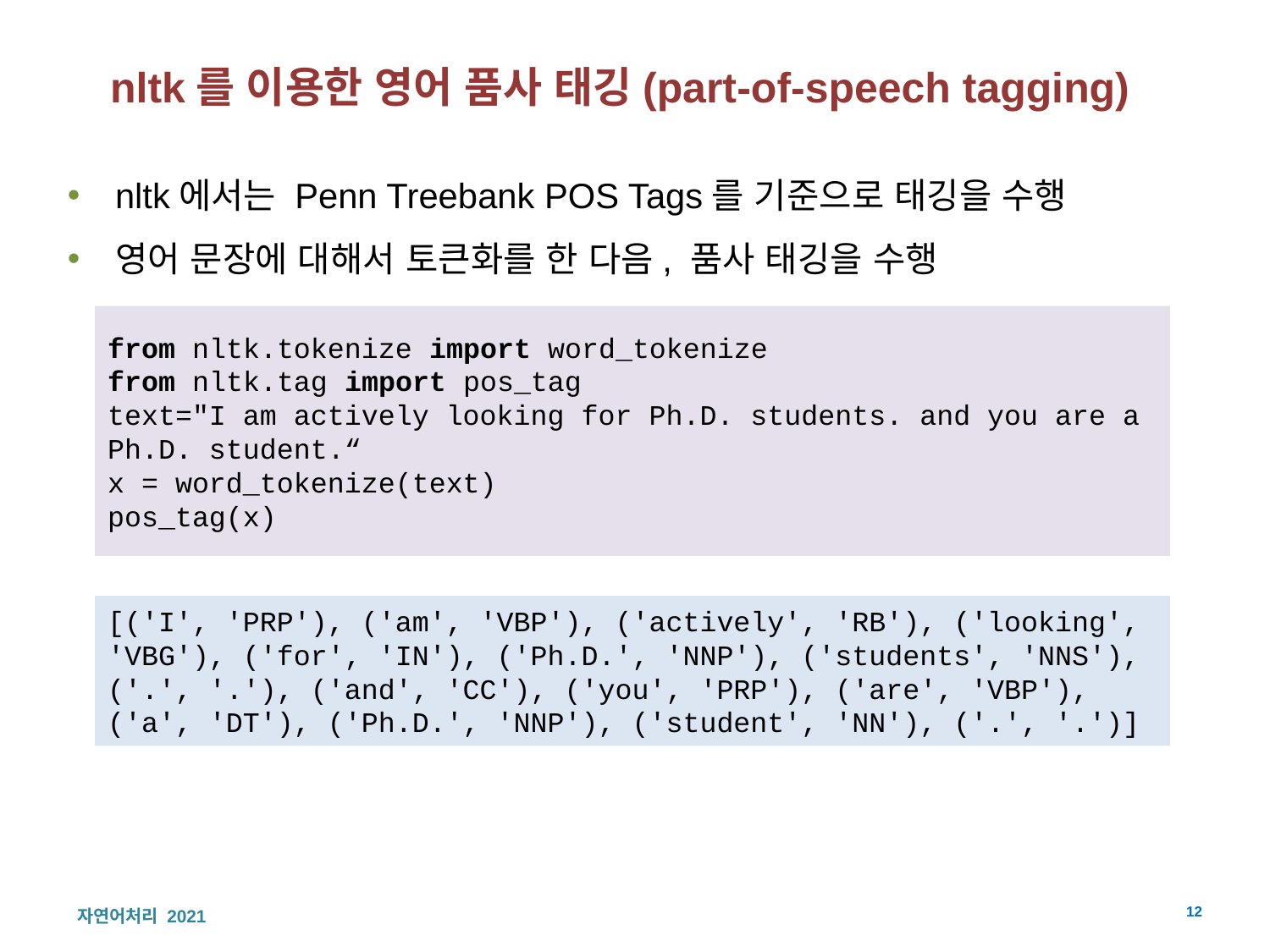

# nltk를 이용한 영어 품사 태깅(part-of-speech tagging)
nltk에서는 Penn Treebank POS Tags를 기준으로 태깅을 수행
영어 문장에 대해서 토큰화를 한 다음, 품사 태깅을 수행
from nltk.tokenize import word_tokenize
from nltk.tag import pos_tag
text="I am actively looking for Ph.D. students. and you are a Ph.D. student.“
x = word_tokenize(text)
pos_tag(x)
[('I', 'PRP'), ('am', 'VBP'), ('actively', 'RB'), ('looking', 'VBG'), ('for', 'IN'), ('Ph.D.', 'NNP'), ('students', 'NNS'), ('.', '.'), ('and', 'CC'), ('you', 'PRP'), ('are', 'VBP'), ('a', 'DT'), ('Ph.D.', 'NNP'), ('student', 'NN'), ('.', '.')]